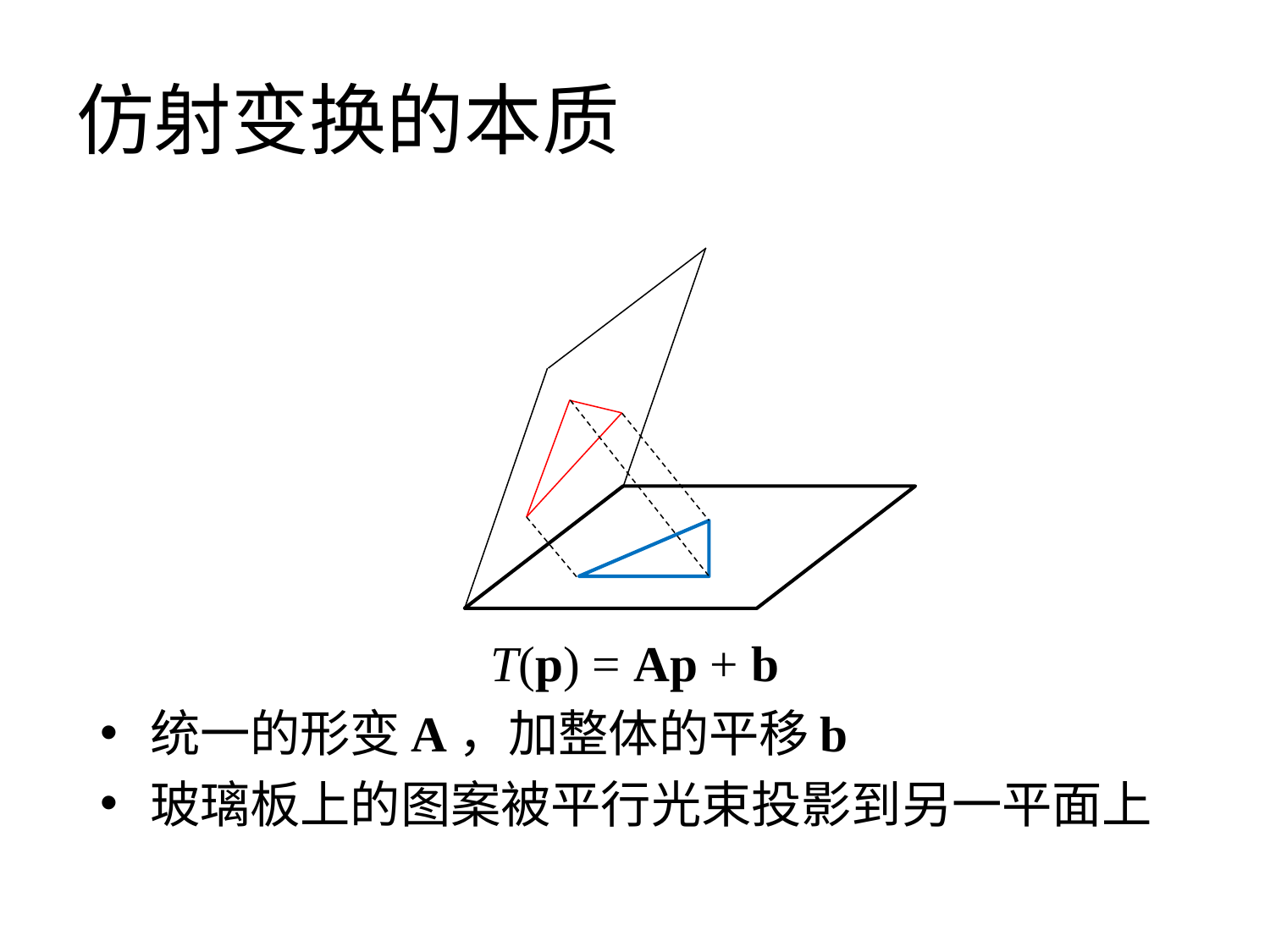

# 仿射变换的本质

T(p) = Ap + b
统一的形变A，加整体的平移b
玻璃板上的图案被平行光束投影到另一平面上